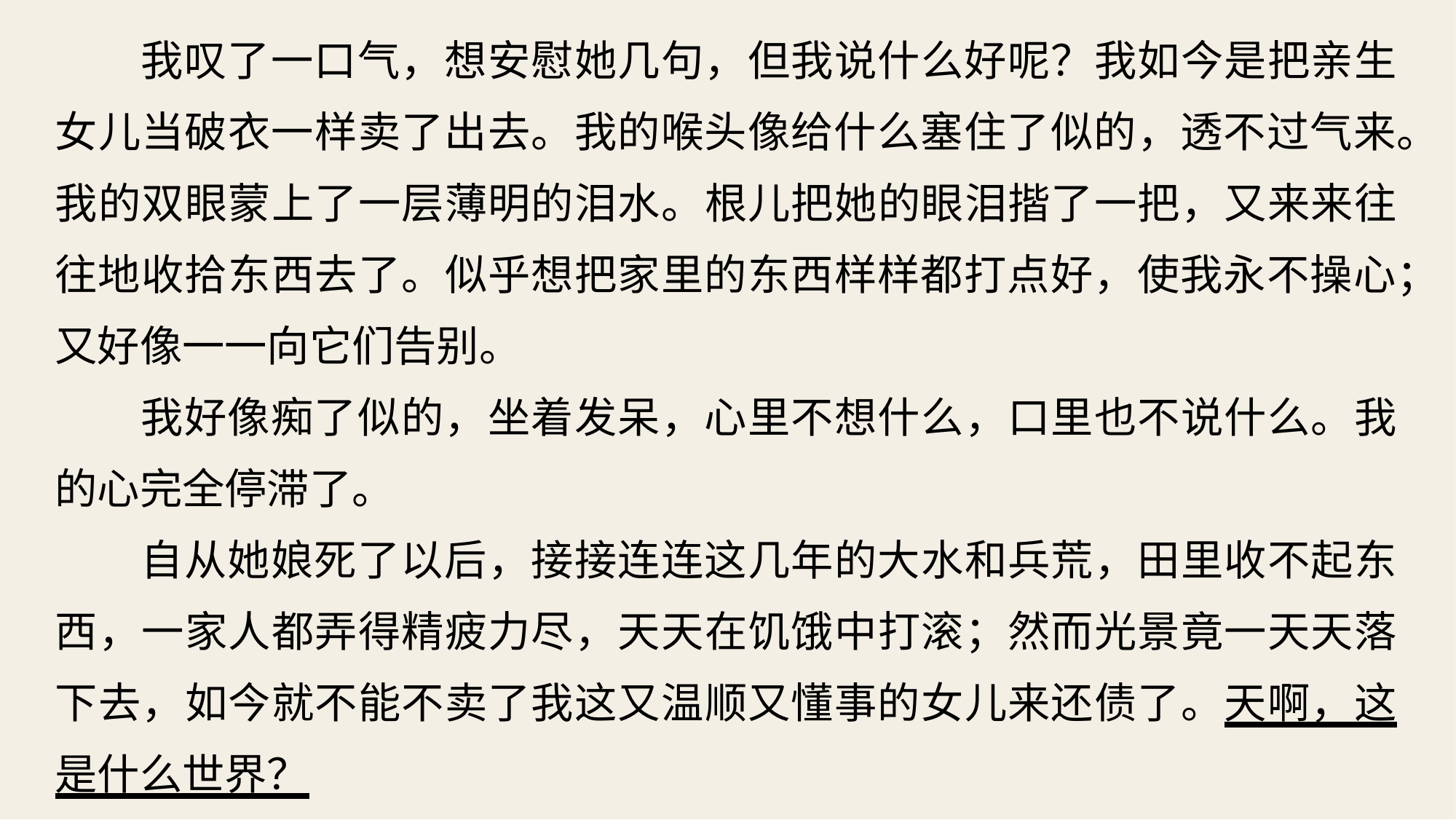

我叹了一口气，想安慰她几句，但我说什么好呢？我如今是把亲生女儿当破衣一样卖了出去。我的喉头像给什么塞住了似的，透不过气来。我的双眼蒙上了一层薄明的泪水。根儿把她的眼泪揩了一把，又来来往往地收拾东西去了。似乎想把家里的东西样样都打点好，使我永不操心；又好像一一向它们告别。
我好像痴了似的，坐着发呆，心里不想什么，口里也不说什么。我的心完全停滞了。
自从她娘死了以后，接接连连这几年的大水和兵荒，田里收不起东西，一家人都弄得精疲力尽，天天在饥饿中打滚；然而光景竟一天天落下去，如今就不能不卖了我这又温顺又懂事的女儿来还债了。天啊，这是什么世界？